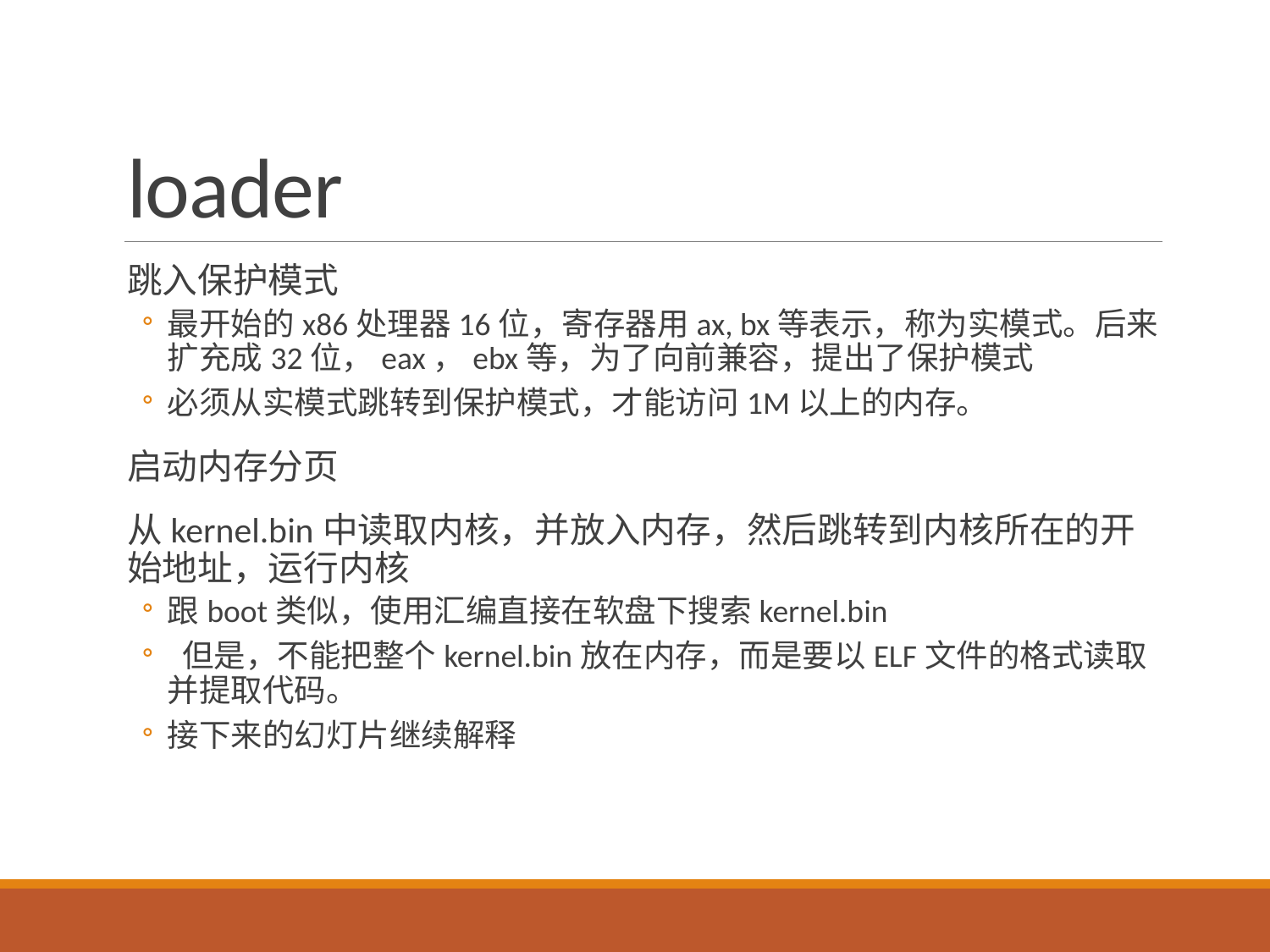

# loader
跳入保护模式
最开始的x86处理器16位，寄存器用ax, bx等表示，称为实模式。后来扩充成32位，eax，ebx等，为了向前兼容，提出了保护模式
必须从实模式跳转到保护模式，才能访问1M以上的内存。
启动内存分页
从kernel.bin中读取内核，并放入内存，然后跳转到内核所在的开始地址，运行内核
跟boot类似，使用汇编直接在软盘下搜索kernel.bin
 但是，不能把整个kernel.bin放在内存，而是要以ELF文件的格式读取并提取代码。
接下来的幻灯片继续解释